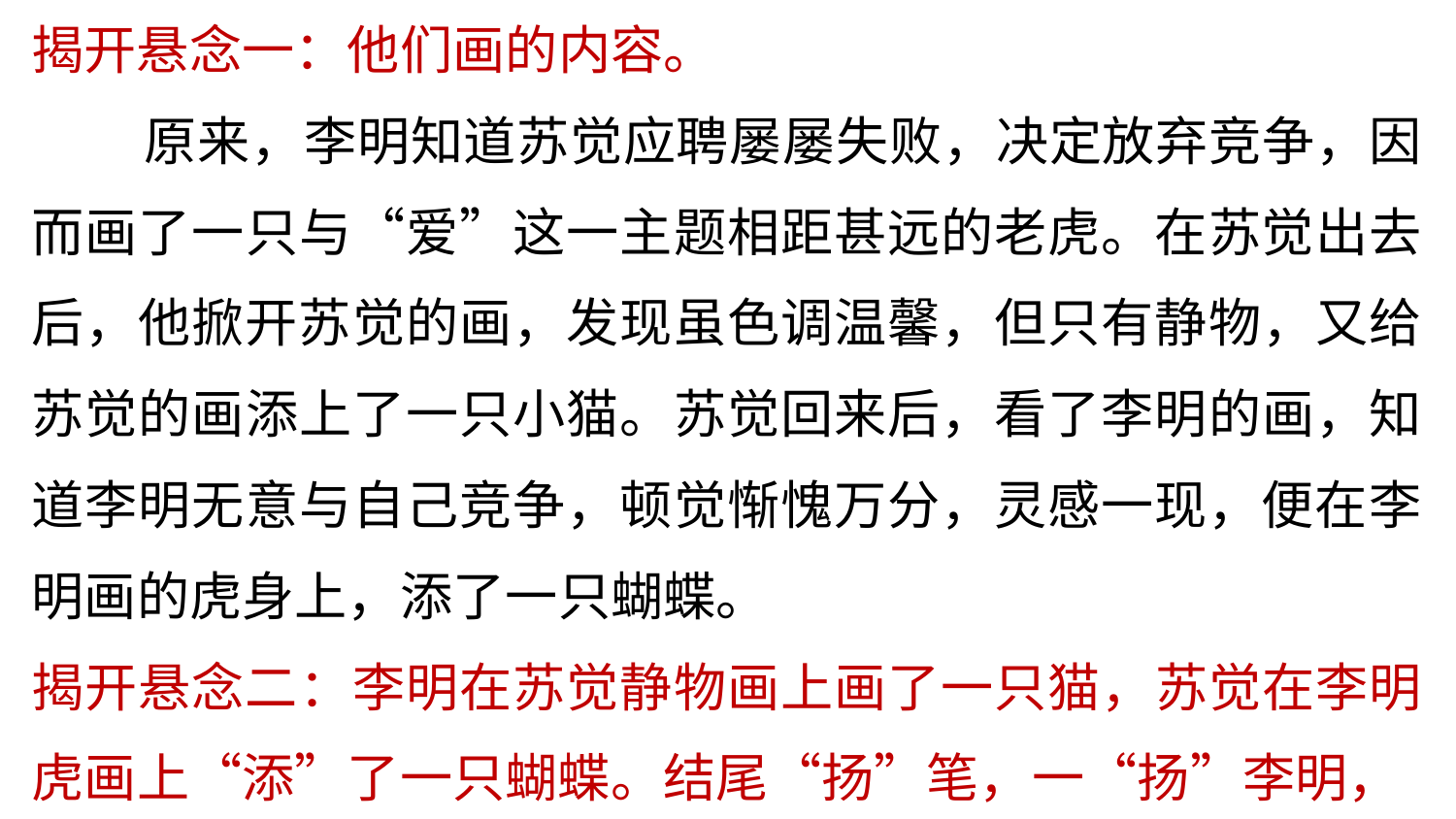

揭开悬念一：他们画的内容。
        原来，李明知道苏觉应聘屡屡失败，决定放弃竞争，因而画了一只与“爱”这一主题相距甚远的老虎。在苏觉出去后，他掀开苏觉的画，发现虽色调温馨，但只有静物，又给苏觉的画添上了一只小猫。苏觉回来后，看了李明的画，知道李明无意与自己竞争，顿觉惭愧万分，灵感一现，便在李明画的虎身上，添了一只蝴蝶。
揭开悬念二：李明在苏觉静物画上画了一只猫，苏觉在李明虎画上“添”了一只蝴蝶。结尾“扬”笔，一“扬”李明，